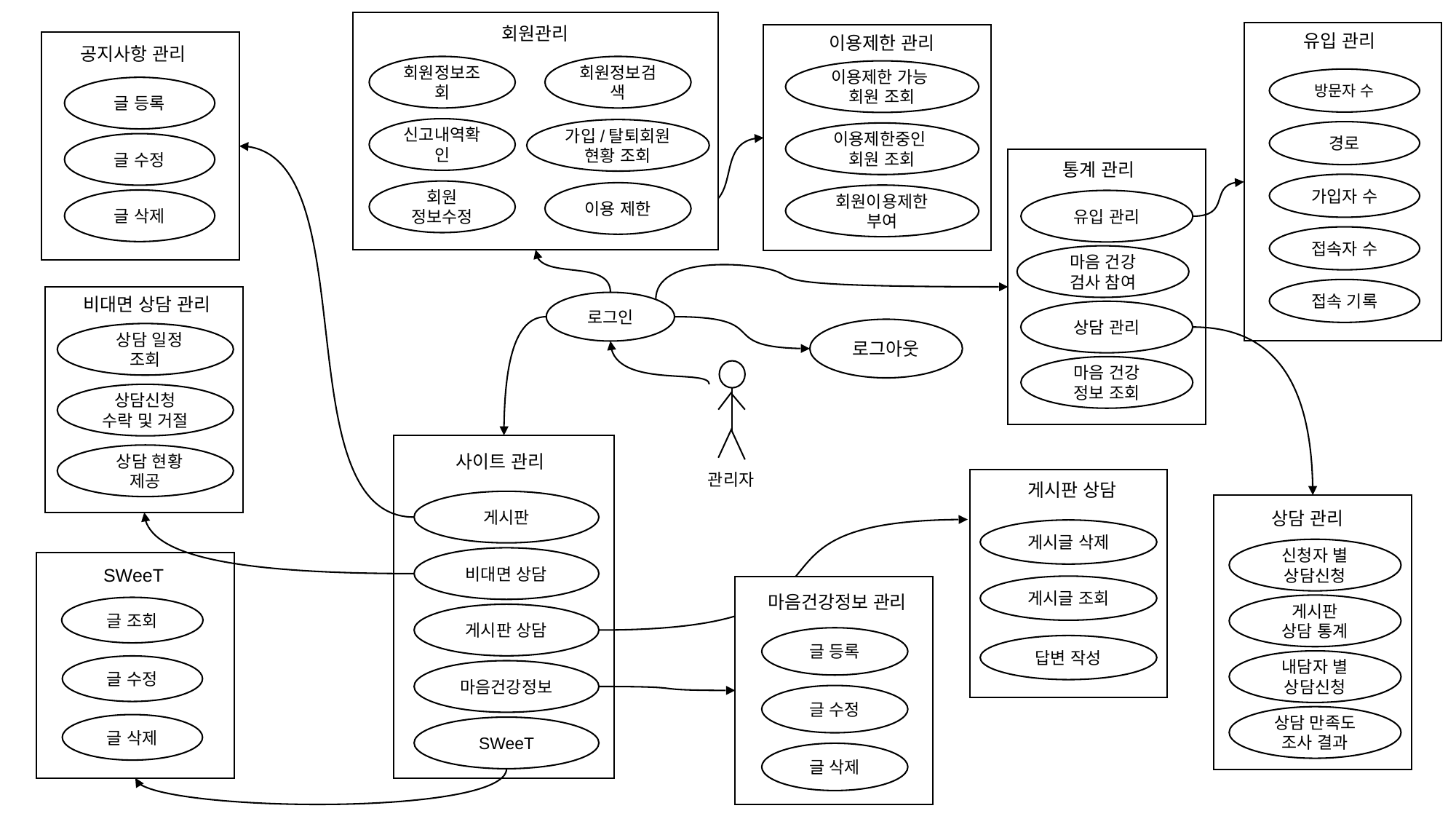

회원관리
회원정보조회
회원정보검색
신고내역확인
회원 정보수정
이용 제한
가입/탈퇴회원 현황 조회

유입 관리
방문자 수
경로
가입자 수
접속자 수
접속 기록

이용제한 관리
이용제한 가능
회원 조회
이용제한중인
회원 조회
회원이용제한 부여

공지사항 관리
글 등록
글 수정
글 삭제

통계 관리
유입 관리
마음 건강
검사 참여
상담 관리
마음 건강
정보 조회

비대면 상담 관리
 상담 일정
조회
상담신청
수락 및 거절
 상담 현황
제공
로그인
로그아웃

관리자

사이트 관리
게시판
비대면 상담
게시판 상담
마음건강정보
SWeeT

게시판 상담
게시글 삭제
게시글 조회
답변 작성

상담 관리
신청자 별
상담신청
게시판
상담 통계
내담자 별
상담신청
상담 만족도 조사 결과

SWeeT
글 조회
글 수정
글 삭제

마음건강정보 관리
글 등록
글 수정
글 삭제